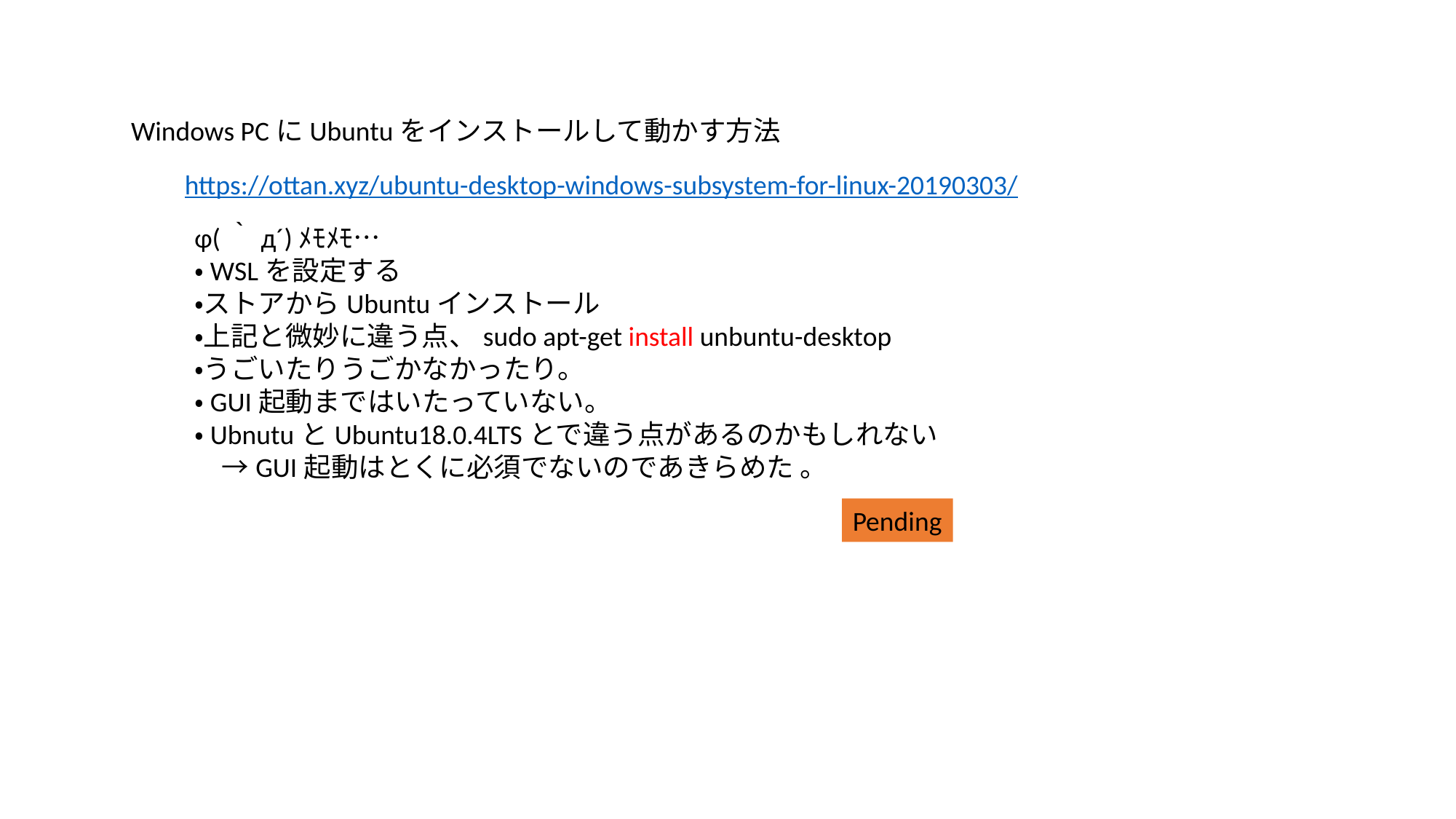

Windows PCにUbuntuをインストールして動かす方法
https://ottan.xyz/ubuntu-desktop-windows-subsystem-for-linux-20190303/
φ(｀д´)ﾒﾓﾒﾓ…
・WSLを設定する
・ストアからUbuntuインストール
・上記と微妙に違う点、sudo apt-get install unbuntu-desktop
・うごいたりうごかなかったり。
・GUI起動まではいたっていない。
・UbnutuとUbuntu18.0.4LTSとで違う点があるのかもしれない
　→GUI起動はとくに必須でないのであきらめた 。

Pending